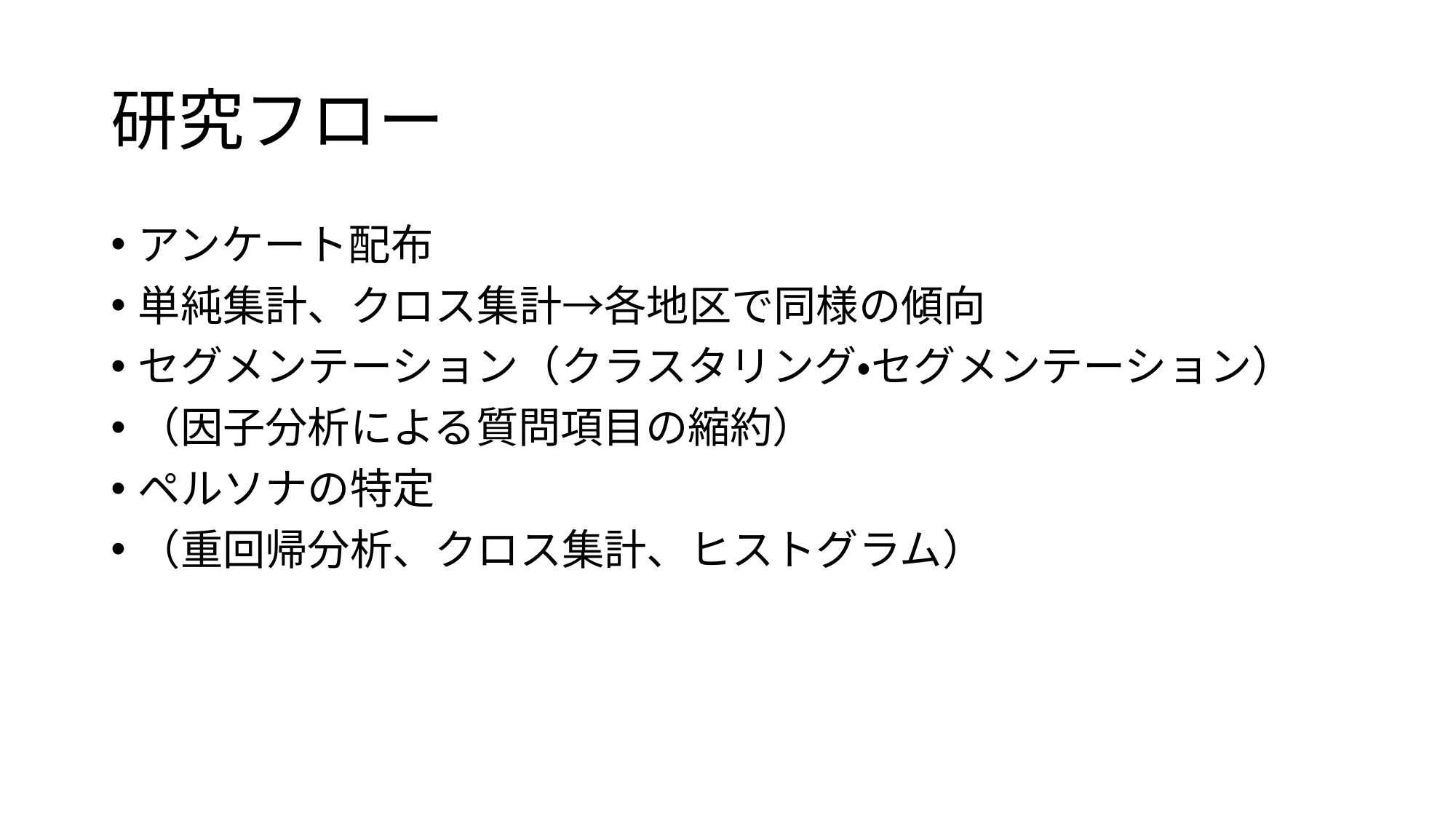

# 研究フロー
アンケート配布
単純集計、クロス集計→各地区で同様の傾向
セグメンテーション（クラスタリング・セグメンテーション）
（因子分析による質問項目の縮約）
ペルソナの特定
（重回帰分析、クロス集計、ヒストグラム）